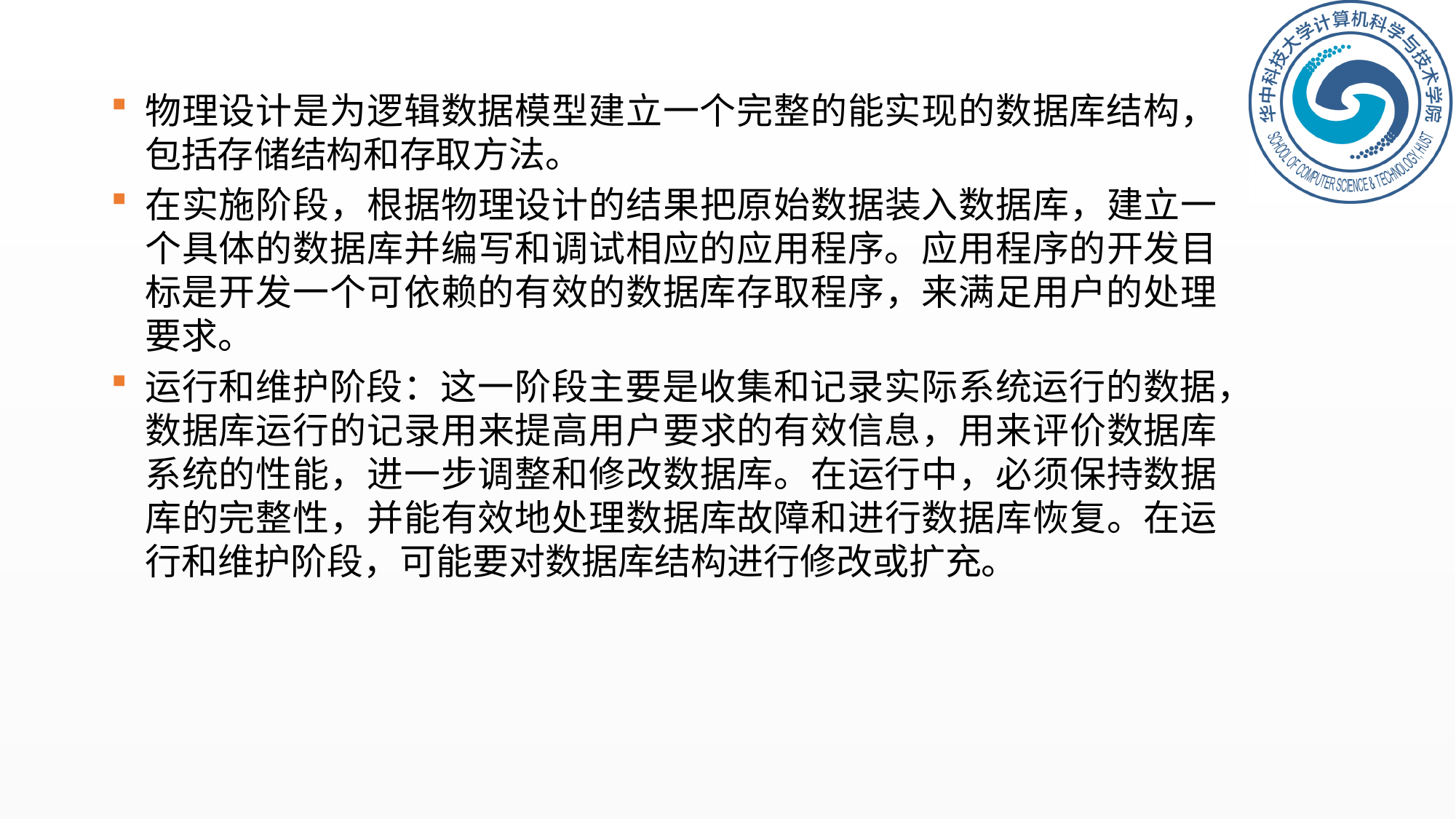

物理设计是为逻辑数据模型建立一个完整的能实现的数据库结构，包括存储结构和存取方法。
在实施阶段，根据物理设计的结果把原始数据装入数据库，建立一个具体的数据库并编写和调试相应的应用程序。应用程序的开发目标是开发一个可依赖的有效的数据库存取程序，来满足用户的处理要求。
运行和维护阶段：这一阶段主要是收集和记录实际系统运行的数据，数据库运行的记录用来提高用户要求的有效信息，用来评价数据库系统的性能，进一步调整和修改数据库。在运行中，必须保持数据库的完整性，并能有效地处理数据库故障和进行数据库恢复。在运行和维护阶段，可能要对数据库结构进行修改或扩充。